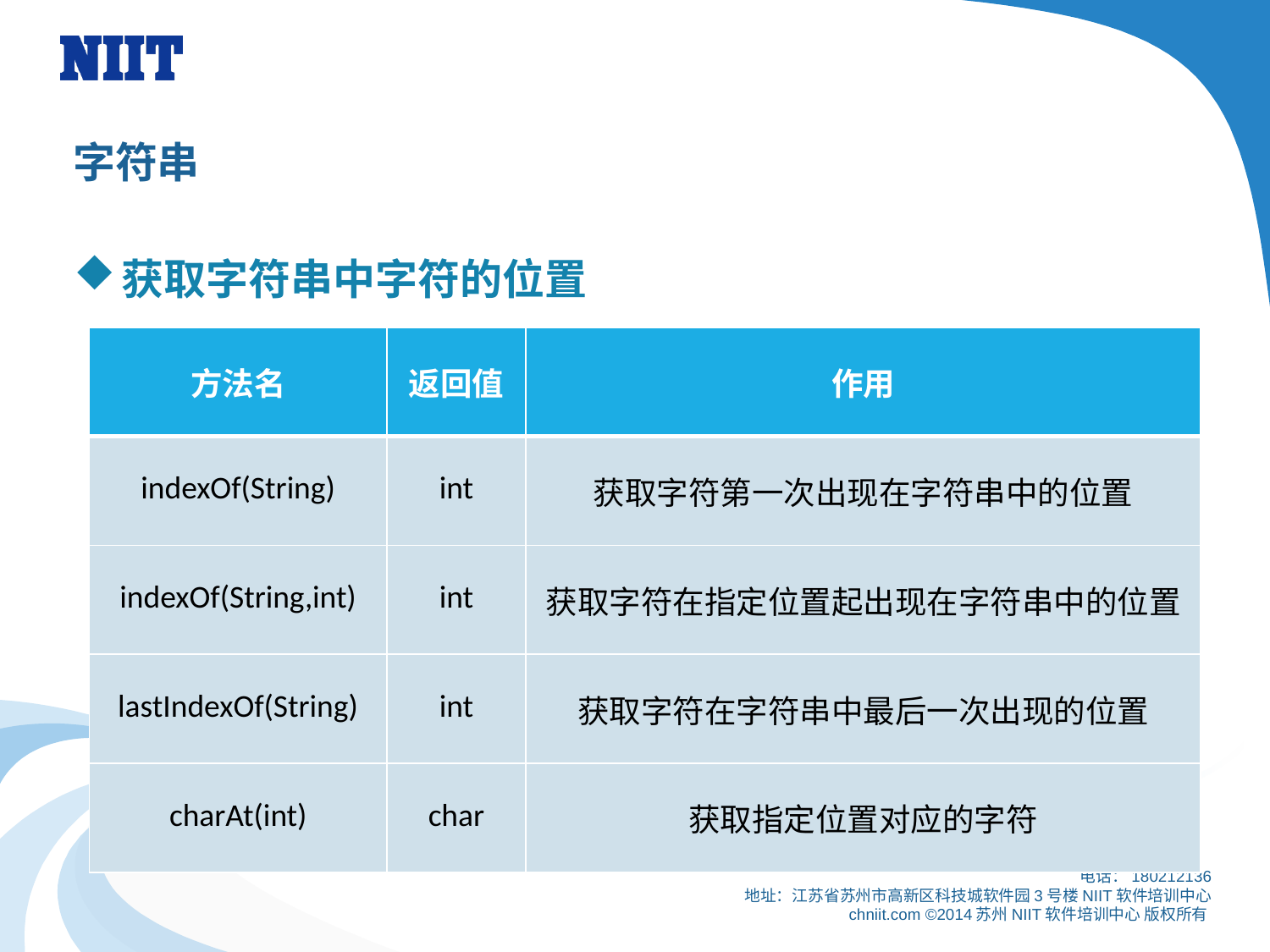

# 字符串
获取字符串中字符的位置
| 方法名 | 返回值 | 作用 |
| --- | --- | --- |
| indexOf(String) | int | 获取字符第一次出现在字符串中的位置 |
| indexOf(String,int) | int | 获取字符在指定位置起出现在字符串中的位置 |
| lastIndexOf(String) | int | 获取字符在字符串中最后一次出现的位置 |
| charAt(int) | char | 获取指定位置对应的字符 |